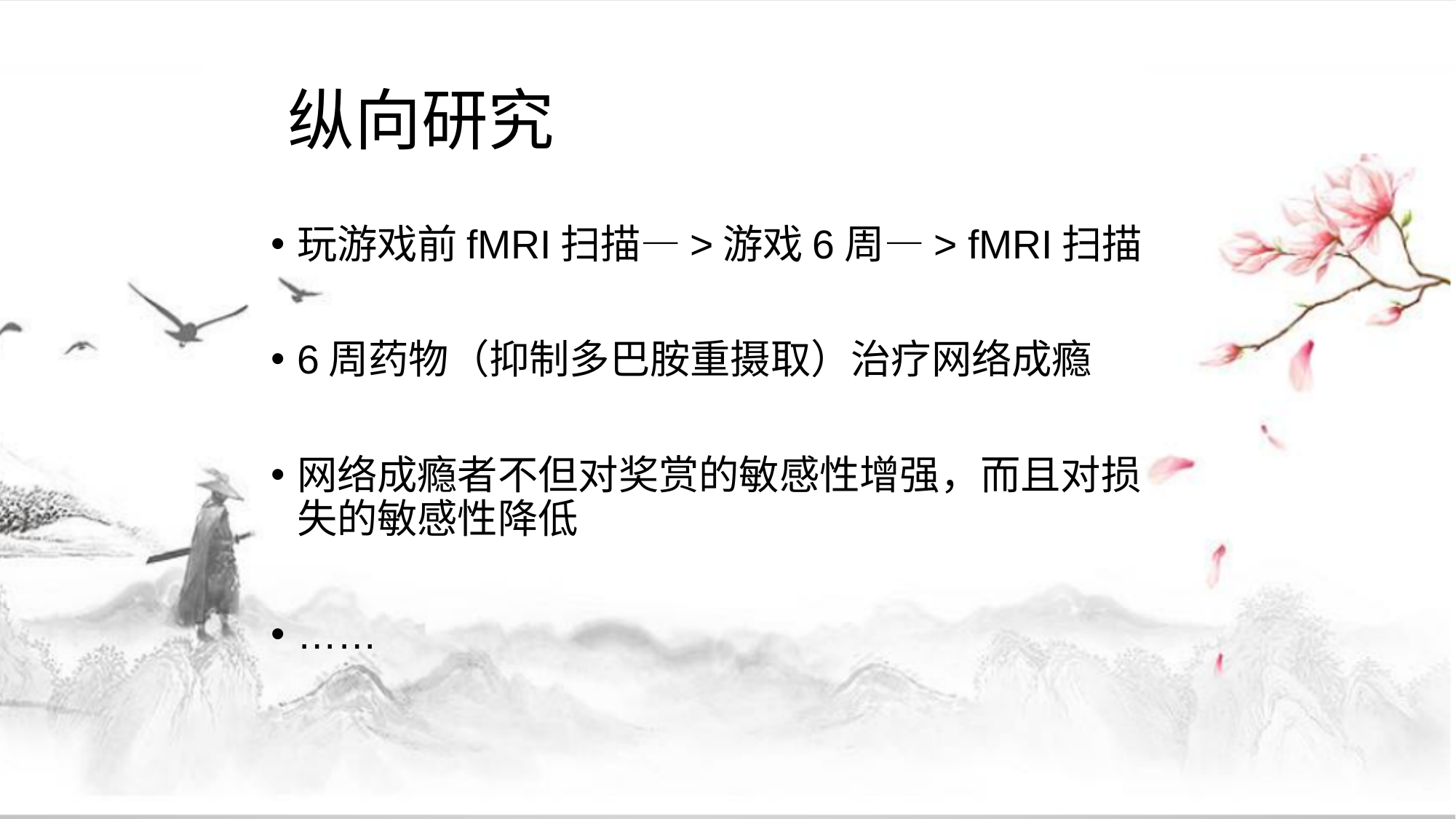

# 纵向研究
玩游戏前fMRI扫描—>游戏6周—> fMRI扫描

6周药物（抑制多巴胺重摄取）治疗网络成瘾

网络成瘾者不但对奖赏的敏感性增强，而且对损失的敏感性降低

……